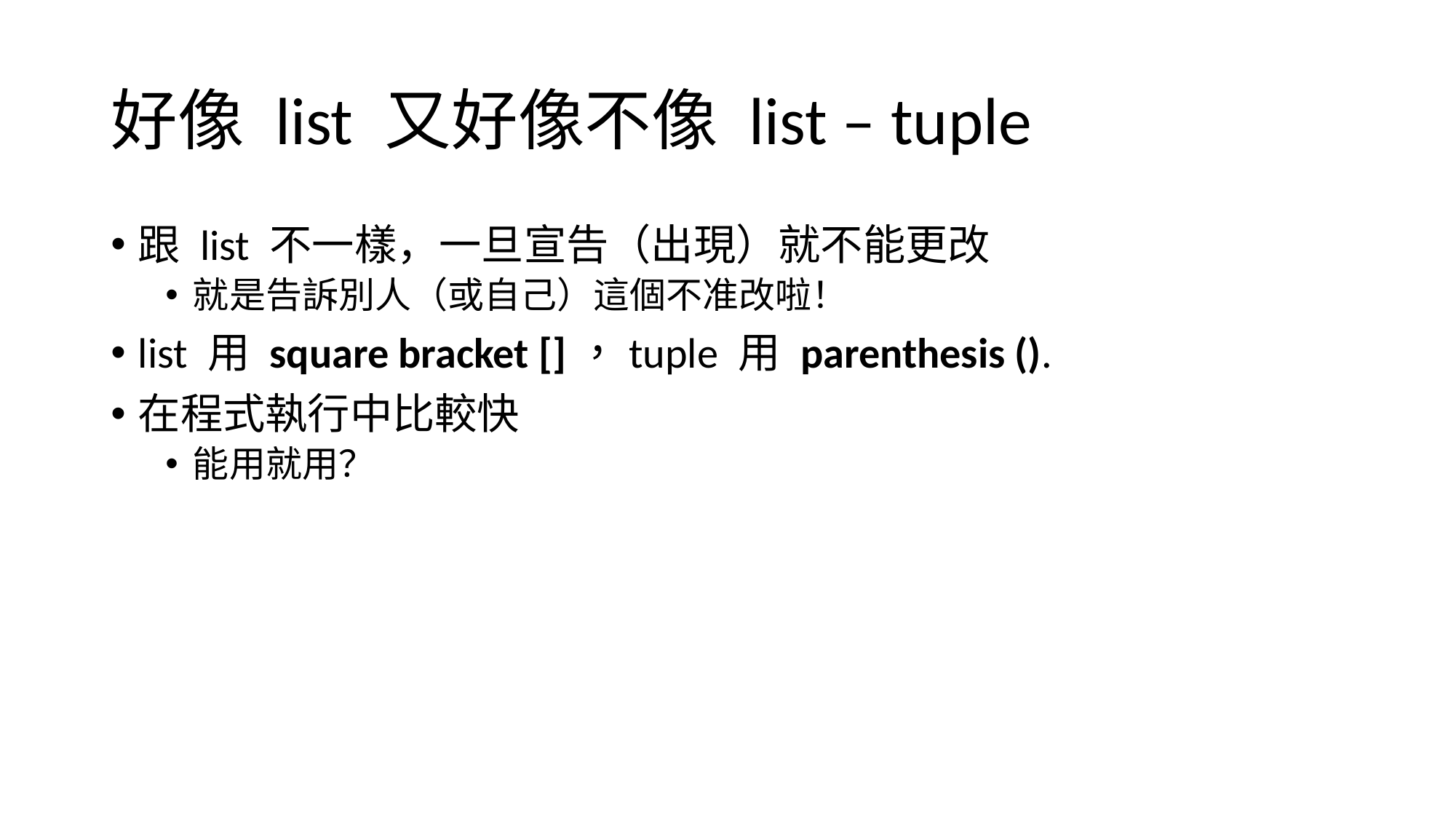

# 好像 list 又好像不像 list – tuple
跟 list 不一樣，一旦宣告（出現）就不能更改
就是告訴別人（或自己）這個不准改啦！
list 用 square bracket []，tuple 用 parenthesis ().
在程式執行中比較快
能用就用？